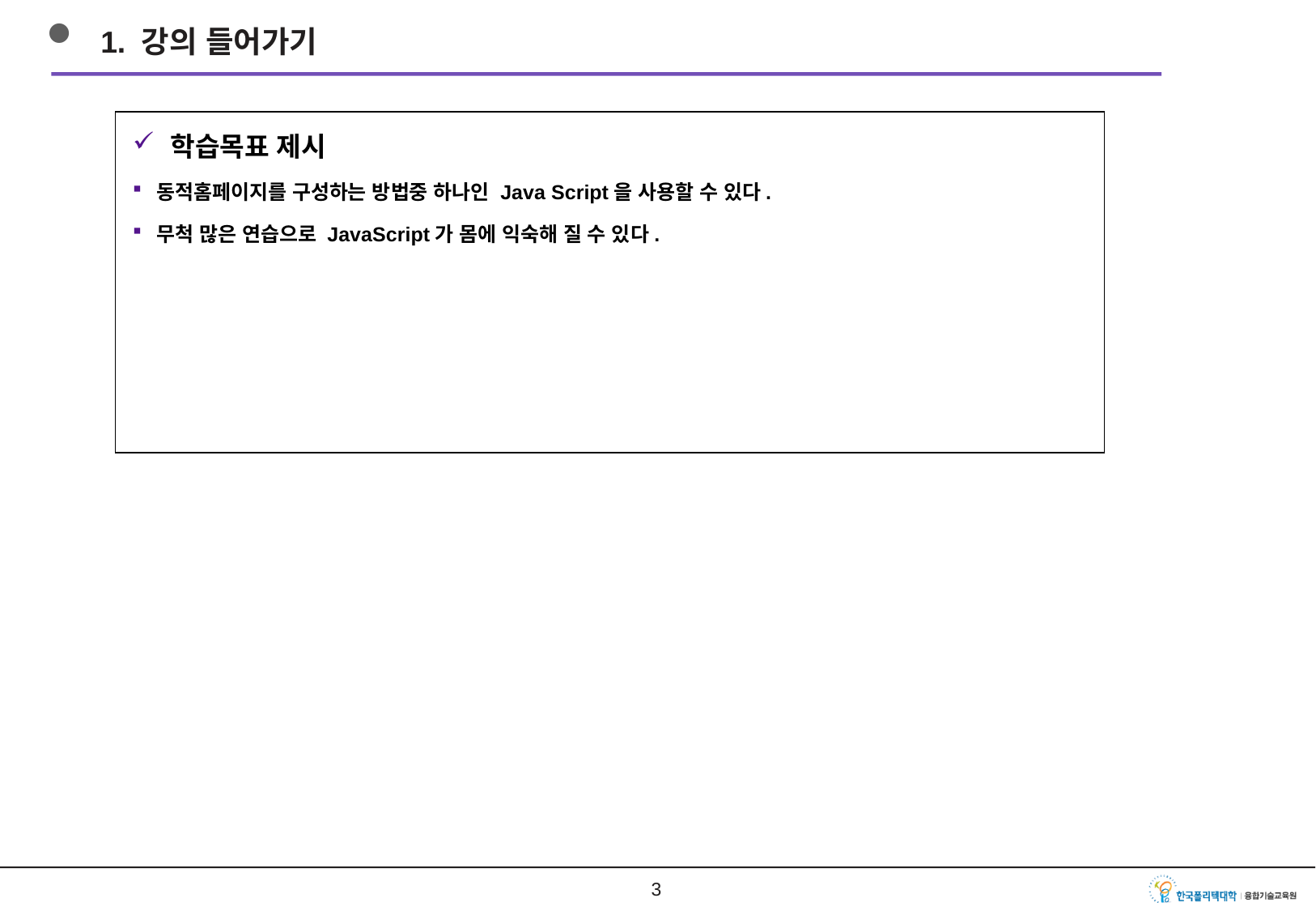

1. 강의 들어가기
학습목표 제시
동적홈페이지를 구성하는 방법중 하나인 Java Script을 사용할 수 있다.
무척 많은 연습으로 JavaScript가 몸에 익숙해 질 수 있다.
3